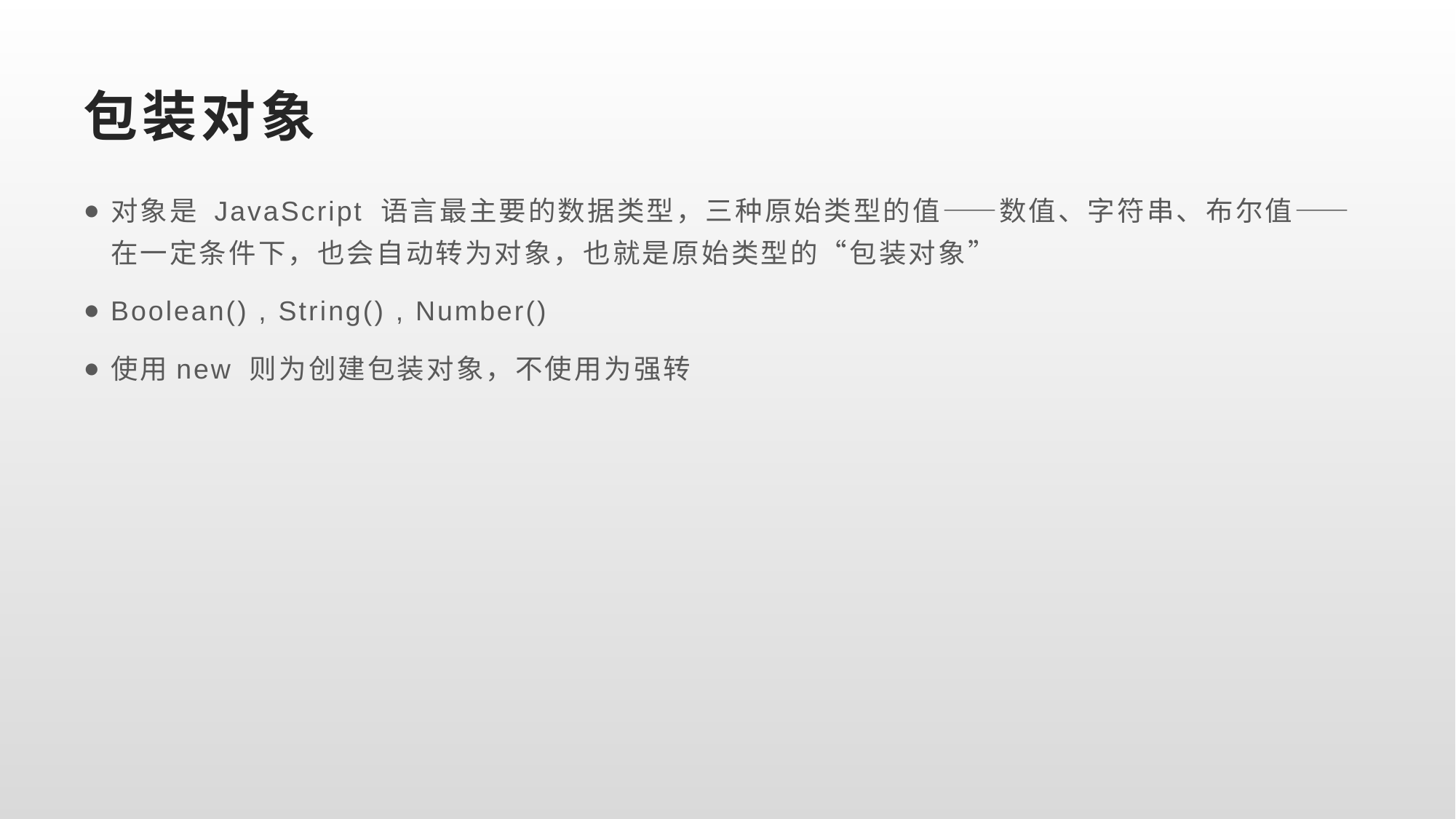

# 包装对象
对象是 JavaScript 语言最主要的数据类型，三种原始类型的值——数值、字符串、布尔值——在一定条件下，也会自动转为对象，也就是原始类型的“包装对象”
Boolean() , String() , Number()
使用new 则为创建包装对象，不使用为强转